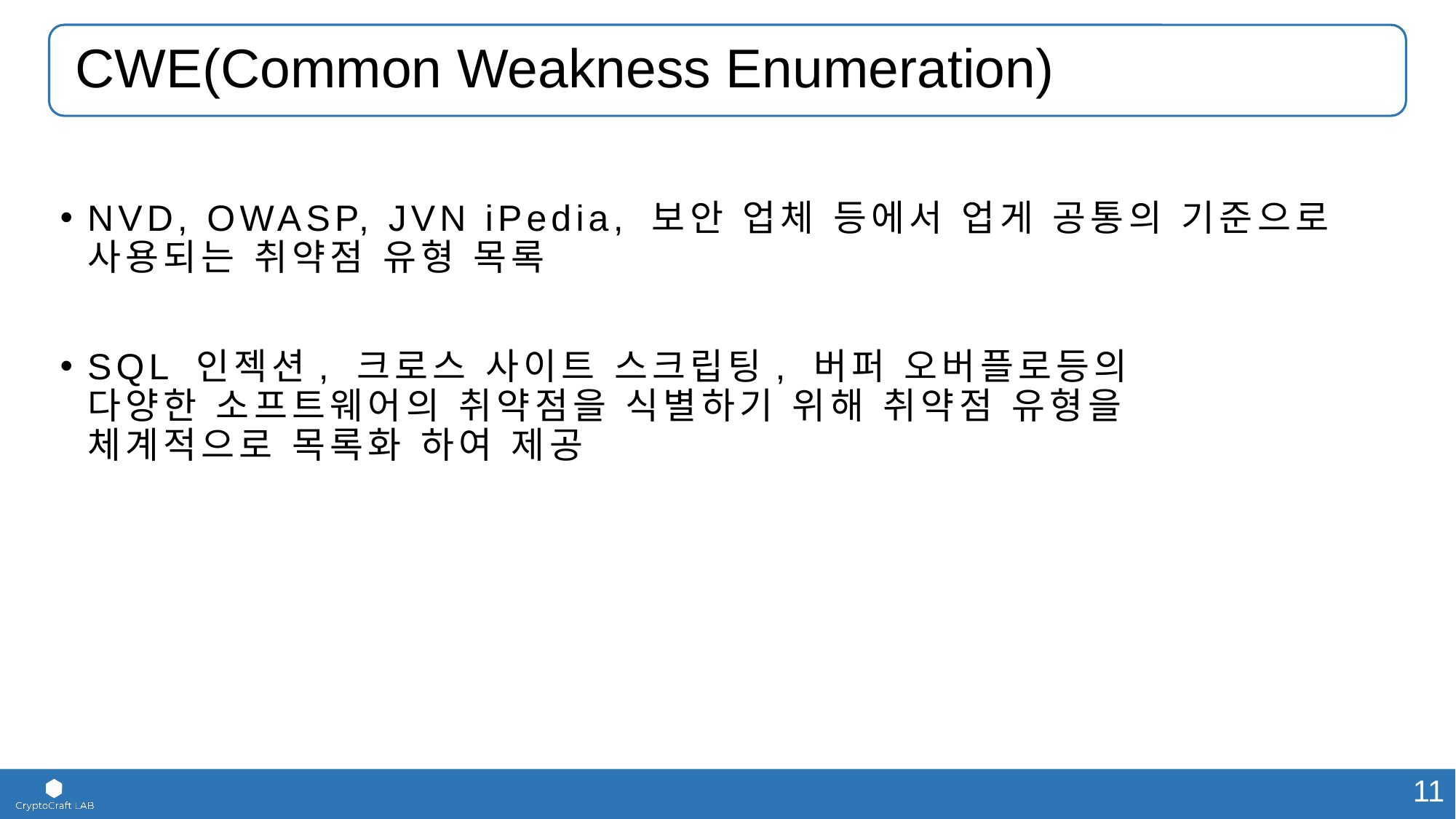

# CWE(Common Weakness Enumeration)
NVD, OWASP, JVN iPedia, 보안 업체 등에서 업게 공통의 기준으로 사용되는 취약점 유형 목록

SQL 인젝션, 크로스 사이트 스크립팅, 버퍼 오버플로등의
다양한 소프트웨어의 취약점을 식별하기 위해 취약점 유형을
체계적으로 목록화 하여 제공